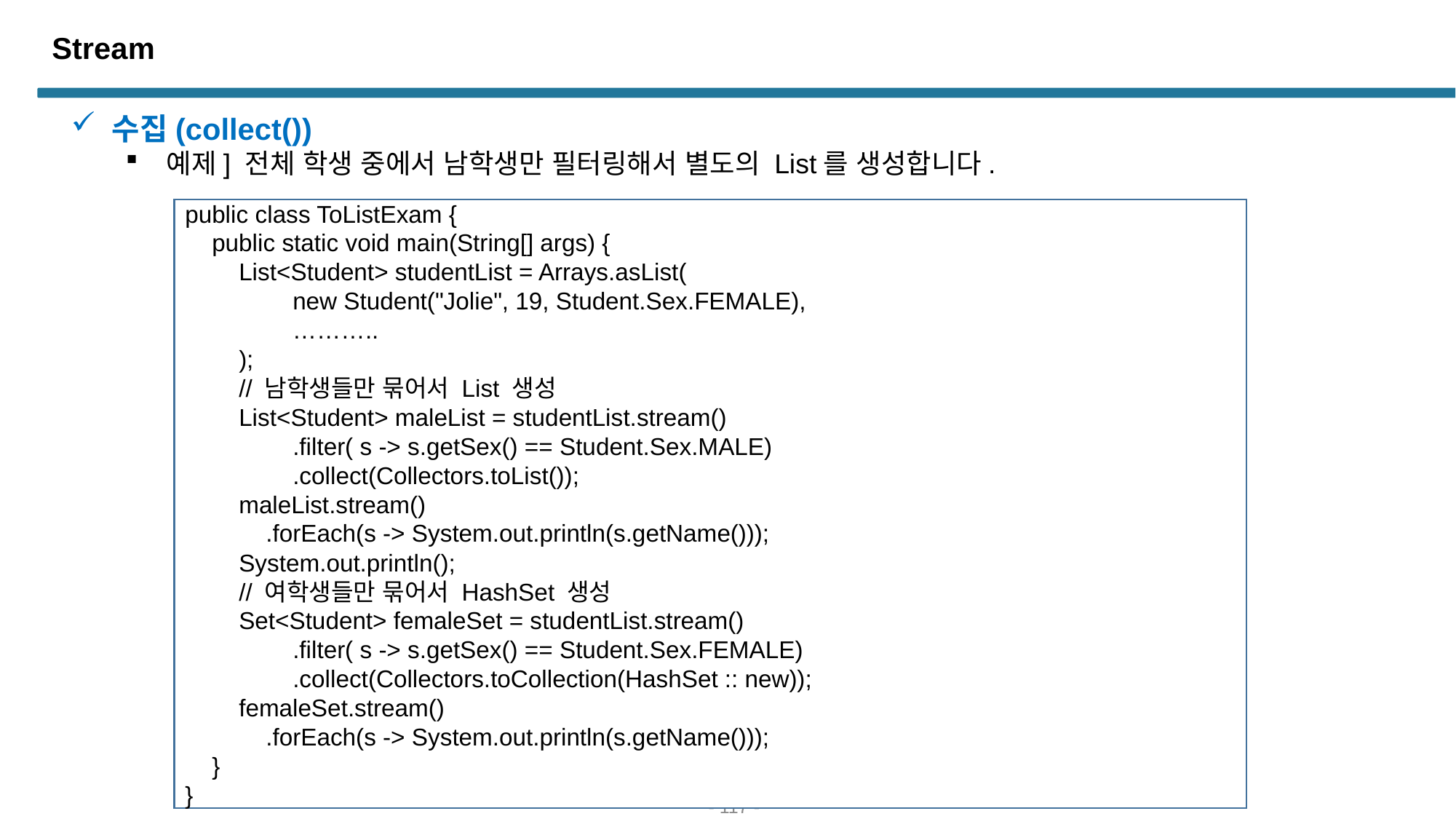

# Stream
수집(collect())
예제] 전체 학생 중에서 남학생만 필터링해서 별도의 List를 생성합니다.
public class ToListExam {
    public static void main(String[] args) {
        List<Student> studentList = Arrays.asList(
                new Student("Jolie", 19, Student.Sex.FEMALE),
                ………..
        );
        // 남학생들만 묶어서 List 생성
        List<Student> maleList = studentList.stream()
                .filter( s -> s.getSex() == Student.Sex.MALE)
                .collect(Collectors.toList());
        maleList.stream()
            .forEach(s -> System.out.println(s.getName()));
        System.out.println();
        // 여학생들만 묶어서 HashSet 생성
        Set<Student> femaleSet = studentList.stream()
                .filter( s -> s.getSex() == Student.Sex.FEMALE)
                .collect(Collectors.toCollection(HashSet :: new));
        femaleSet.stream()
            .forEach(s -> System.out.println(s.getName()));
    }
}
- 117 -